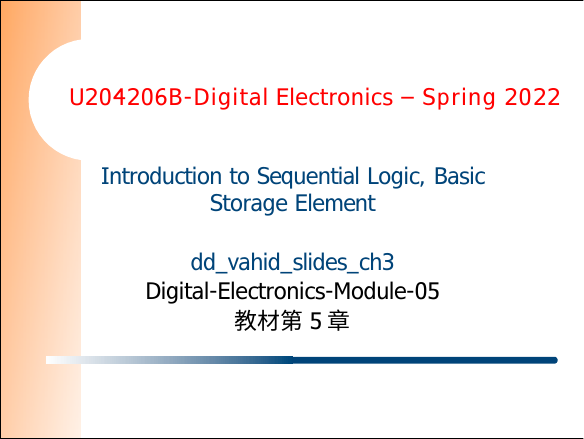

# U204206B-Digital Electronics – Spring 2022
Introduction to Sequential Logic, Basic Storage Element

dd_vahid_slides_ch3
Digital-Electronics-Module-05
教材第5章